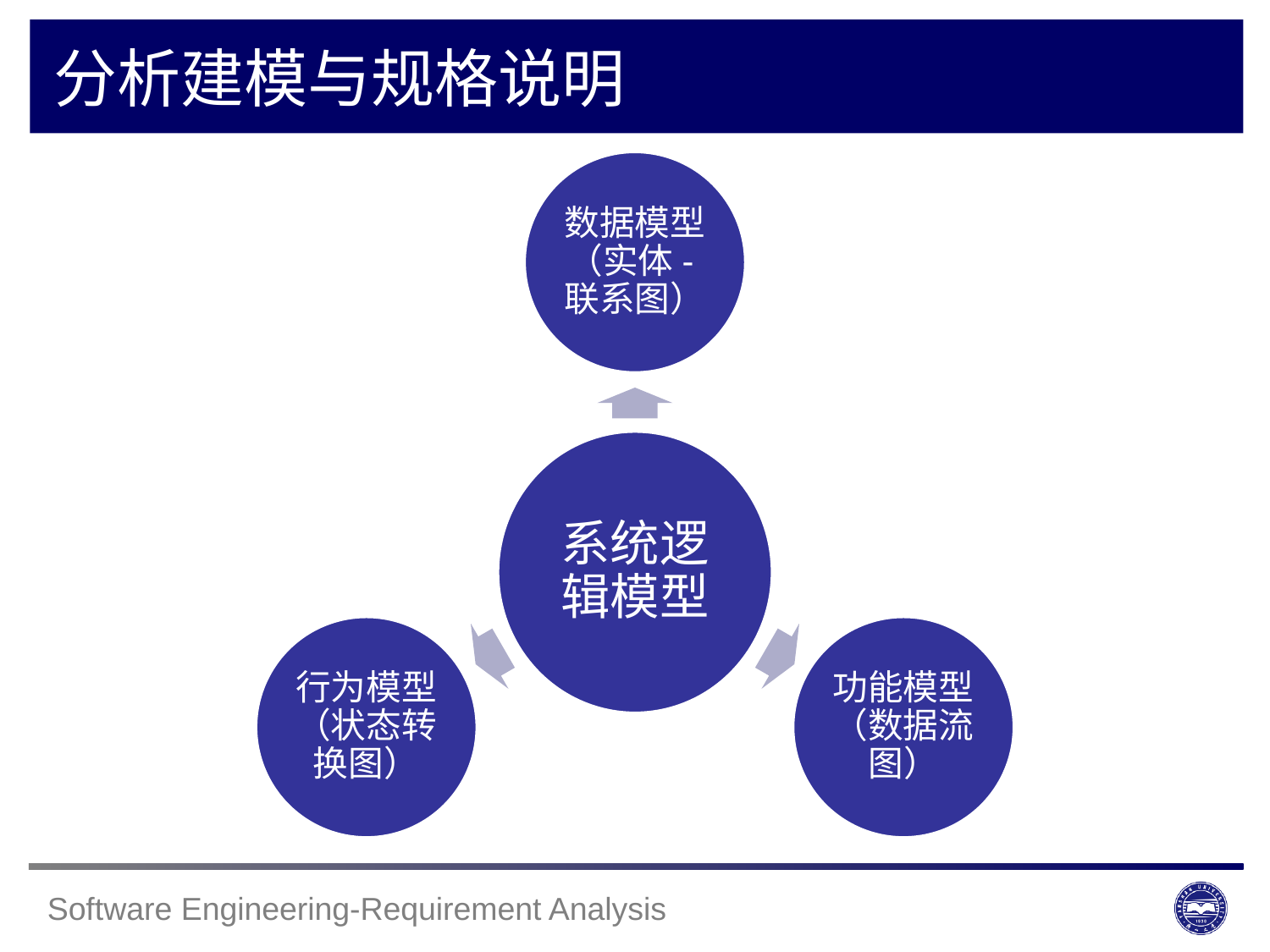

分析建模与规格说明
系统逻辑模型

数据模型（实体-联系图）

功能模型（数据流图）

行为模型（状态转换图）